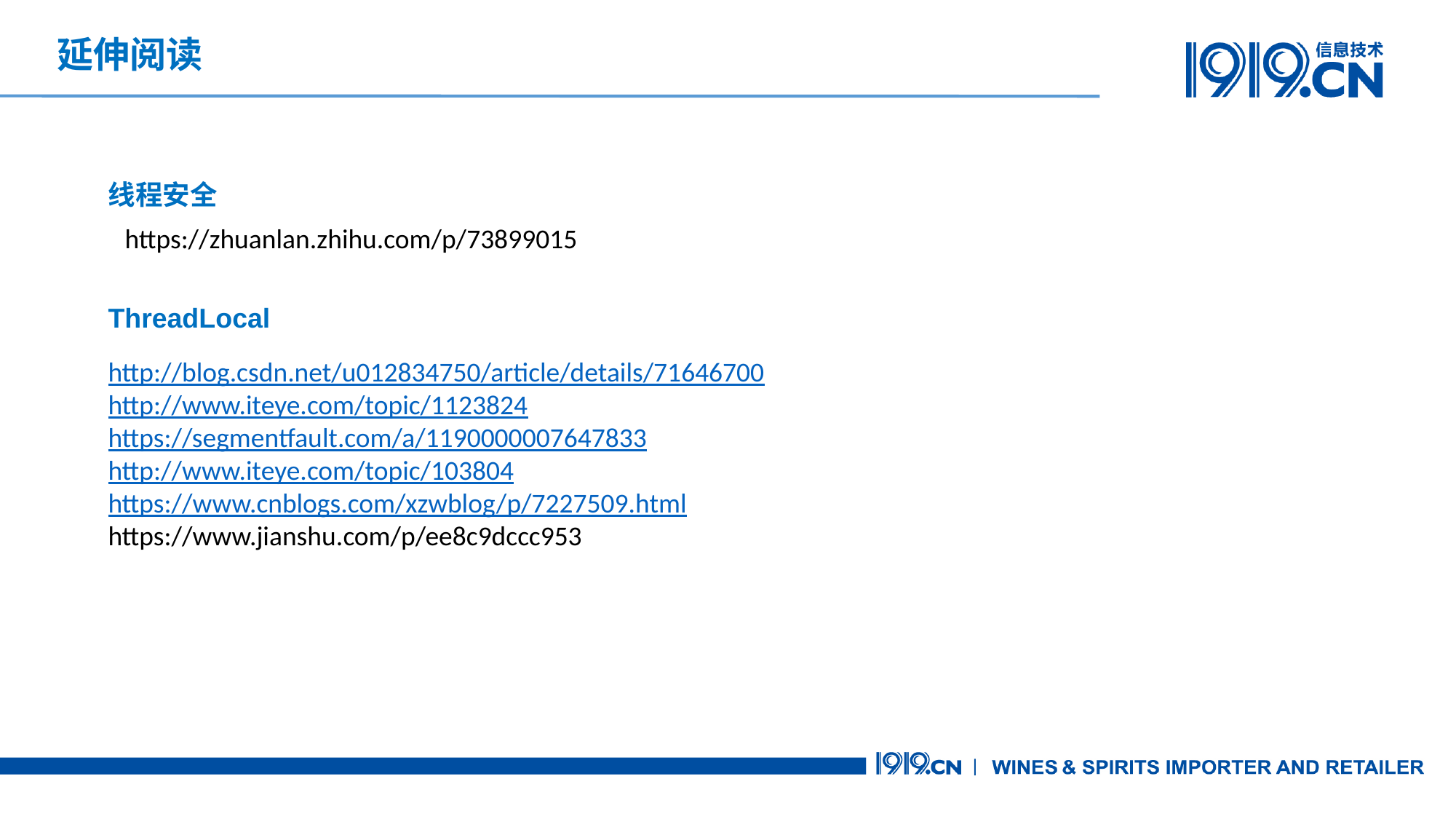

延伸阅读
线程安全
https://zhuanlan.zhihu.com/p/73899015
ThreadLocal
http://blog.csdn.net/u012834750/article/details/71646700
http://www.iteye.com/topic/1123824
https://segmentfault.com/a/1190000007647833
http://www.iteye.com/topic/103804
https://www.cnblogs.com/xzwblog/p/7227509.html
https://www.jianshu.com/p/ee8c9dccc953
34